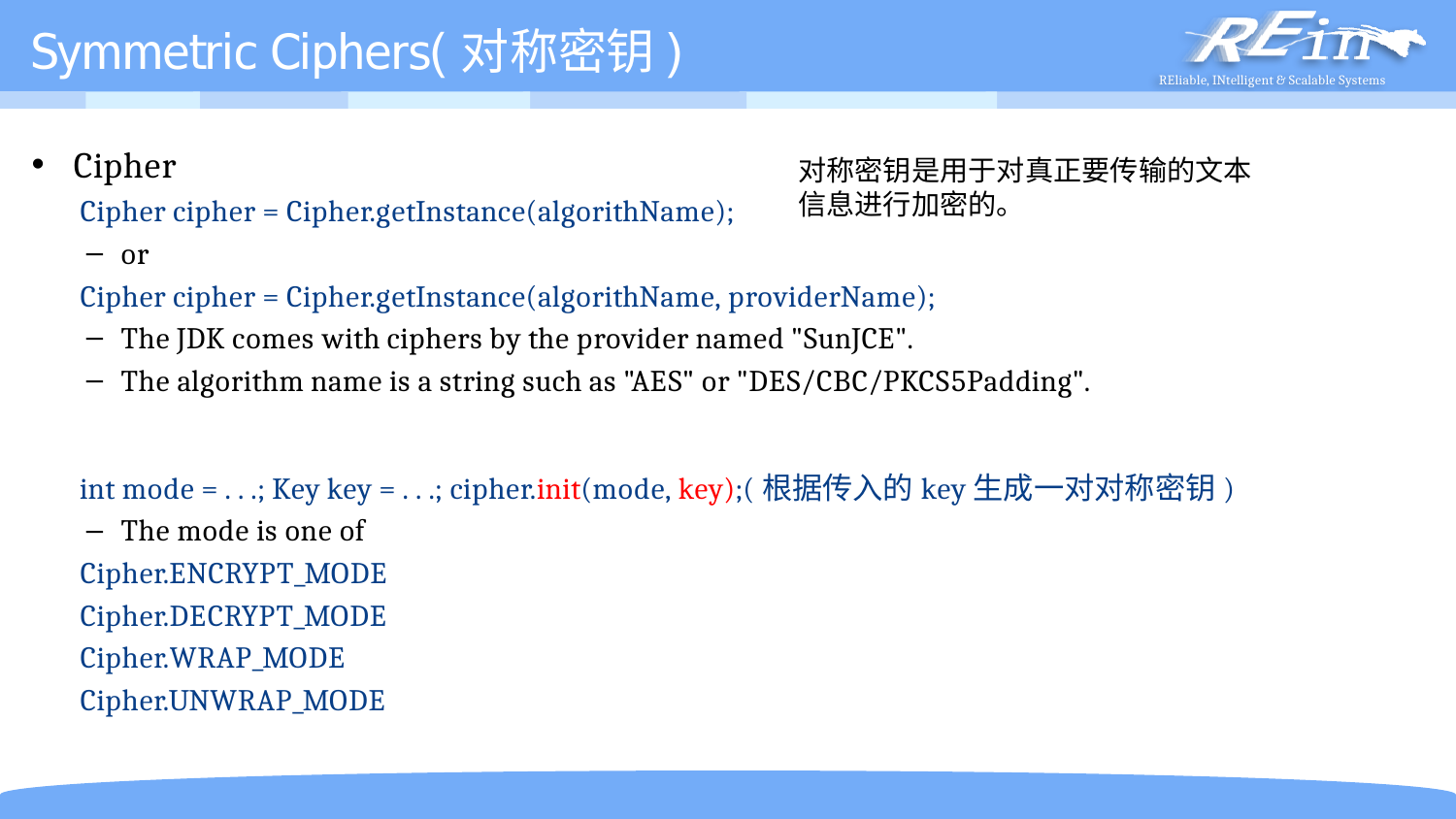

# Symmetric Ciphers(对称密钥)
Cipher
Cipher cipher = Cipher.getInstance(algorithName);
or
Cipher cipher = Cipher.getInstance(algorithName, providerName);
The JDK comes with ciphers by the provider named "SunJCE".
The algorithm name is a string such as "AES" or "DES/CBC/PKCS5Padding".

int mode = . . .; Key key = . . .; cipher.init(mode, key);(根据传入的key生成一对对称密钥)
The mode is one of
Cipher.ENCRYPT_MODE
Cipher.DECRYPT_MODE
Cipher.WRAP_MODE
Cipher.UNWRAP_MODE

对称密钥是用于对真正要传输的文本信息进行加密的。
37